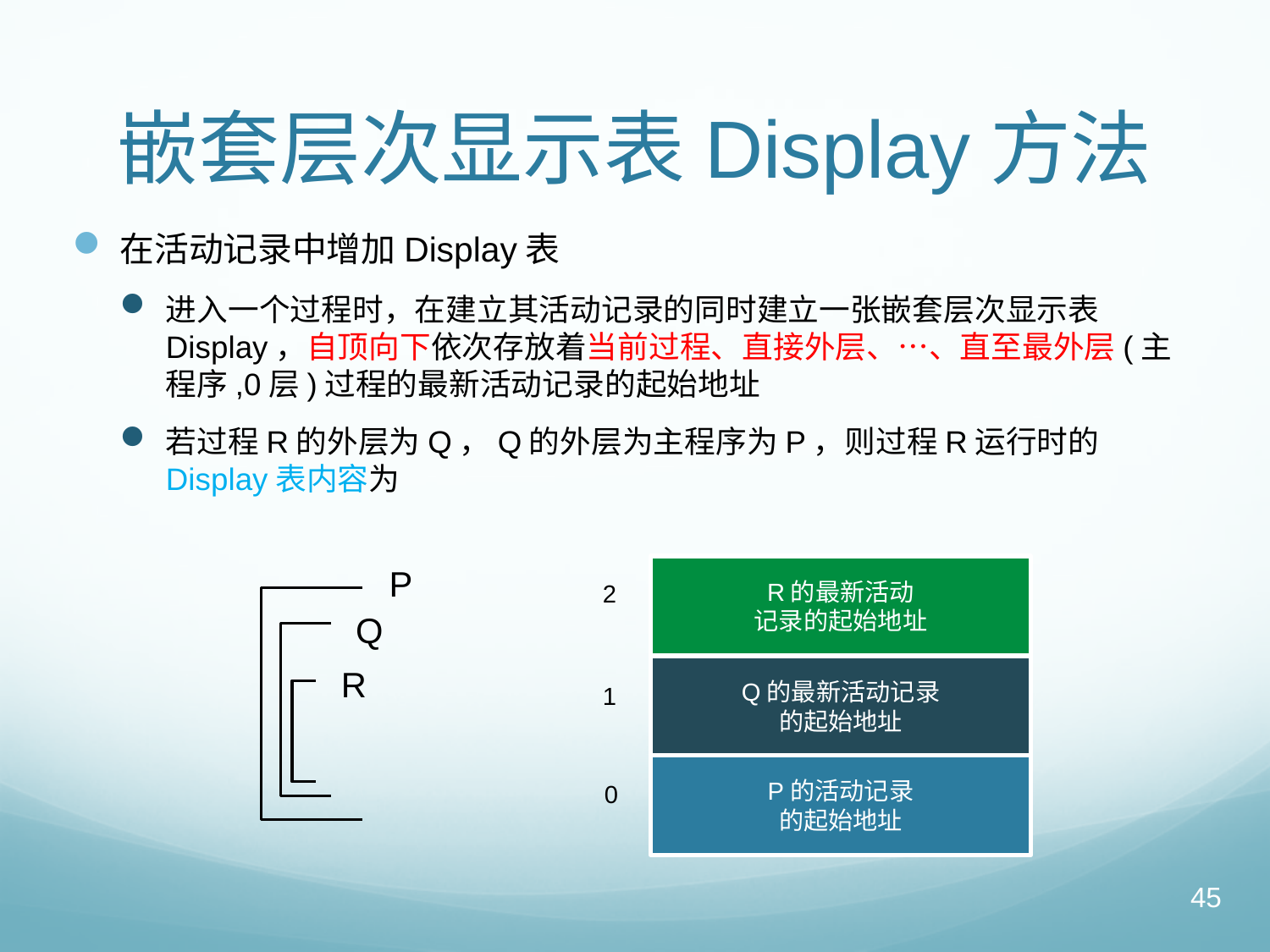

# 嵌套层次显示表Display方法
在活动记录中增加Display表
进入一个过程时，在建立其活动记录的同时建立一张嵌套层次显示表Display，自顶向下依次存放着当前过程、直接外层、…、直至最外层(主程序,0层)过程的最新活动记录的起始地址
若过程R的外层为Q，Q的外层为主程序为P，则过程R运行时的Display表内容为
R的最新活动
记录的起始地址
P

Q

R

2
Q的最新活动记录
的起始地址
1
P的活动记录
的起始地址
0
45